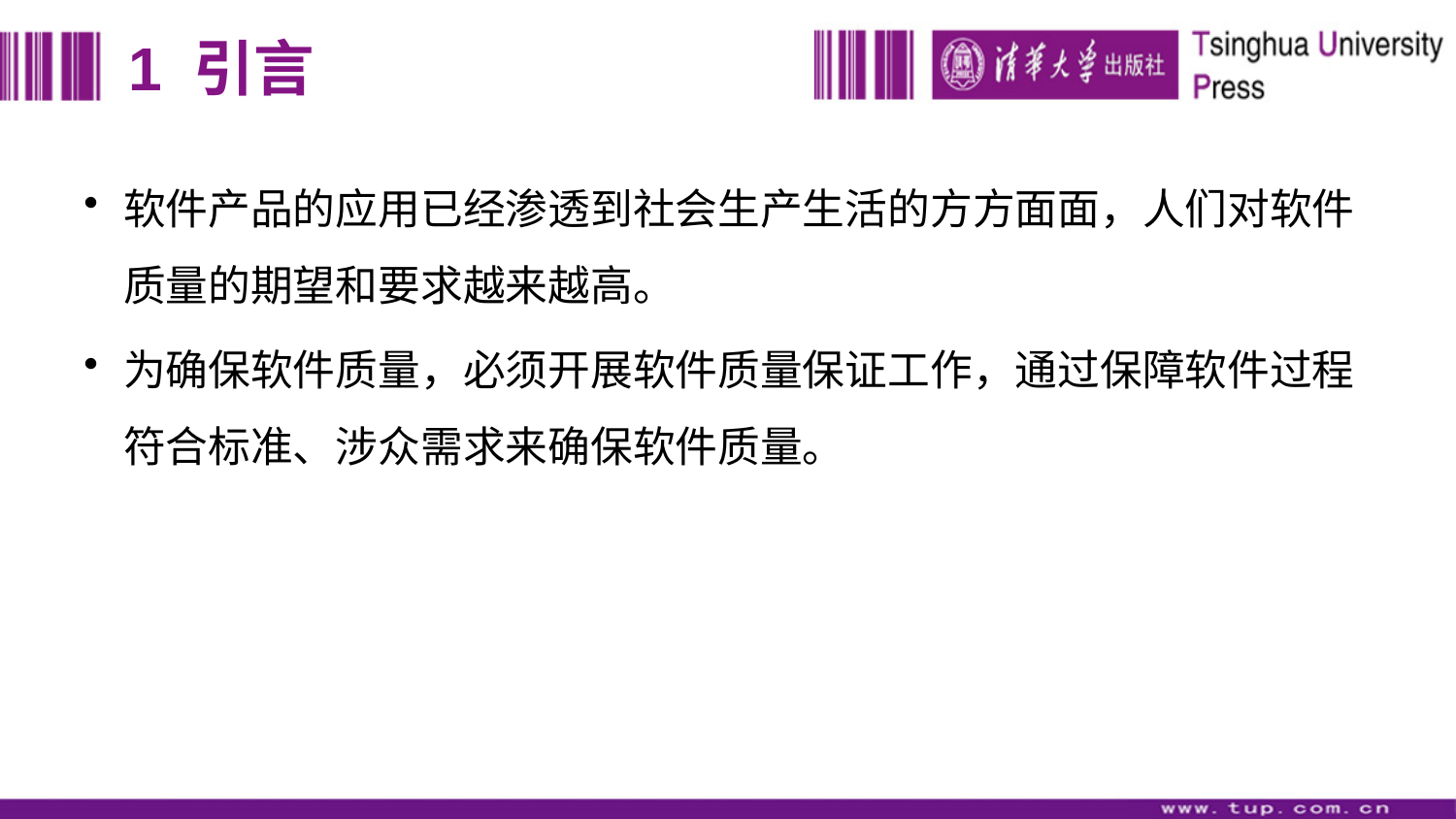

# 1 引言
软件产品的应用已经渗透到社会生产生活的方方面面，人们对软件质量的期望和要求越来越高。
为确保软件质量，必须开展软件质量保证工作，通过保障软件过程符合标准、涉众需求来确保软件质量。